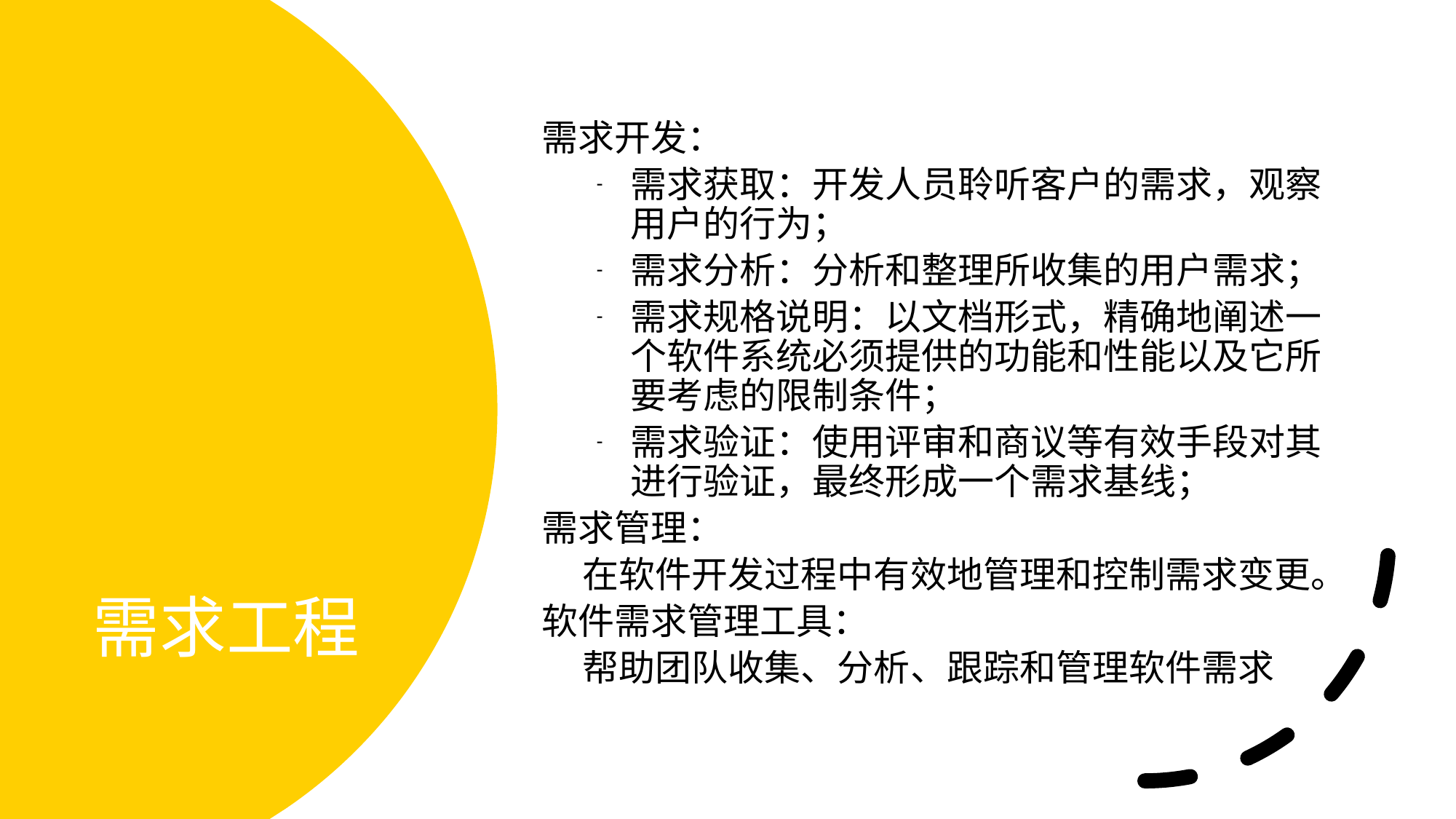

需求开发：
需求获取：开发人员聆听客户的需求，观察用户的行为；
需求分析：分析和整理所收集的用户需求；
需求规格说明：以文档形式，精确地阐述一个软件系统必须提供的功能和性能以及它所要考虑的限制条件；
需求验证：使用评审和商议等有效手段对其进行验证，最终形成一个需求基线；
需求管理：
	在软件开发过程中有效地管理和控制需求变更。
软件需求管理工具：
	帮助团队收集、分析、跟踪和管理软件需求
# 需求工程